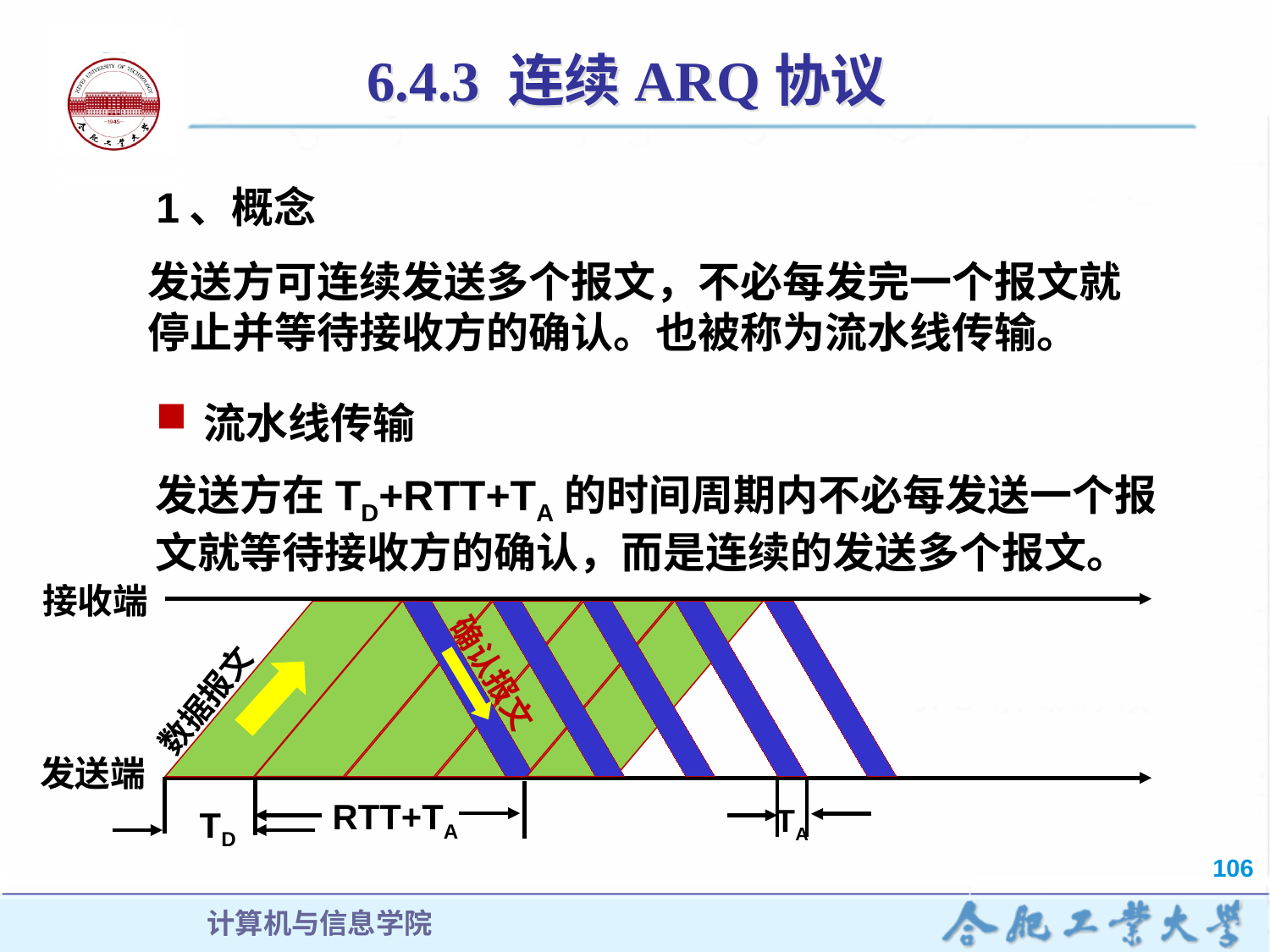

# 6.4.3 连续ARQ协议
1、概念
发送方可连续发送多个报文，不必每发完一个报文就停止并等待接收方的确认。也被称为流水线传输。
流水线传输
发送方在TD+RTT+TA的时间周期内不必每发送一个报文就等待接收方的确认，而是连续的发送多个报文。
接收端

数据报文
确认报文

发送端
RTT+TA
TA
TD